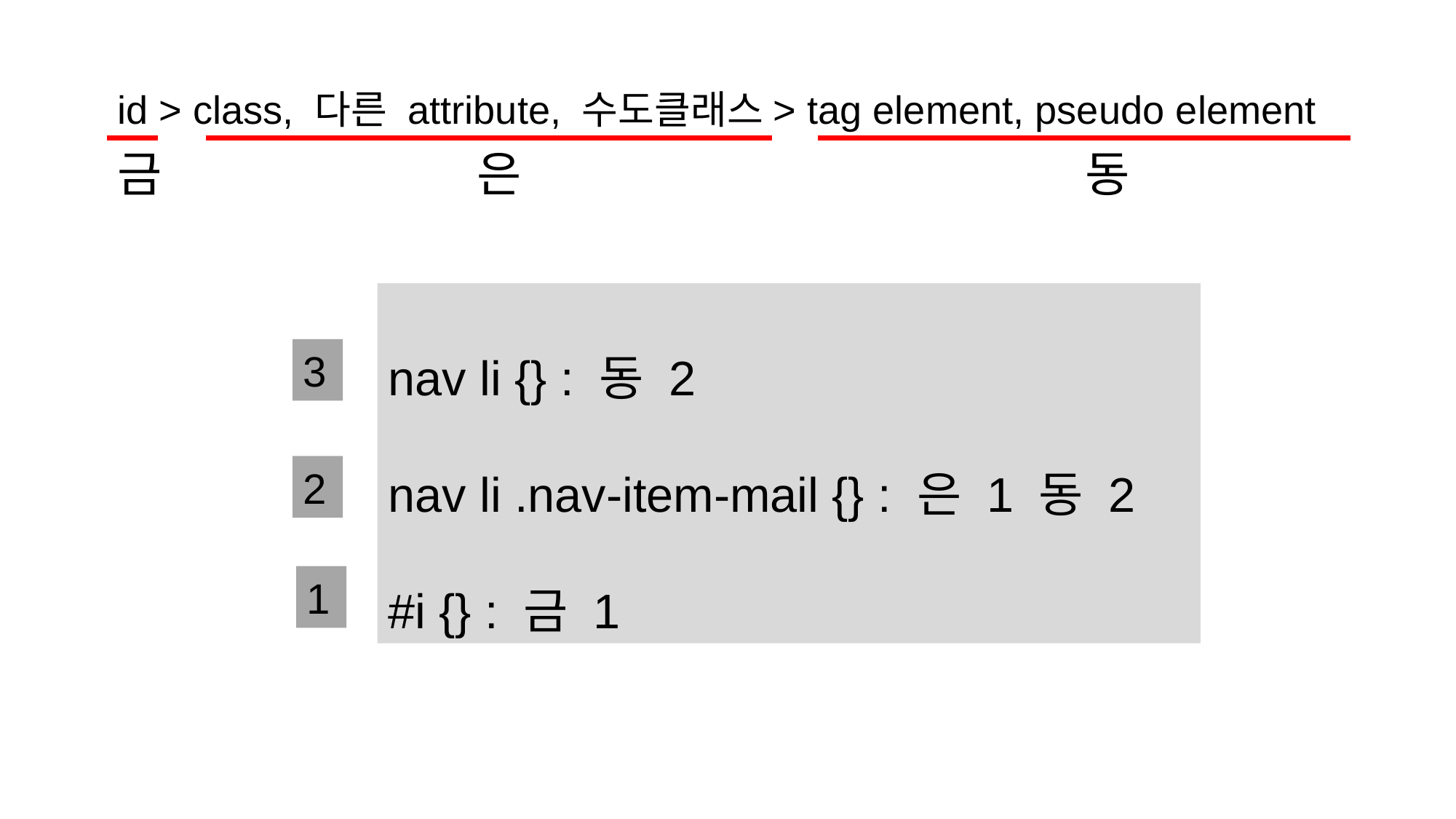

id > class, 다른 attribute, 수도클래스> tag element, pseudo element
 동
 금
 은
nav li {} : 동 2
nav li .nav-item-mail {} : 은 1 동 2
#i {} : 금 1
3
2
1